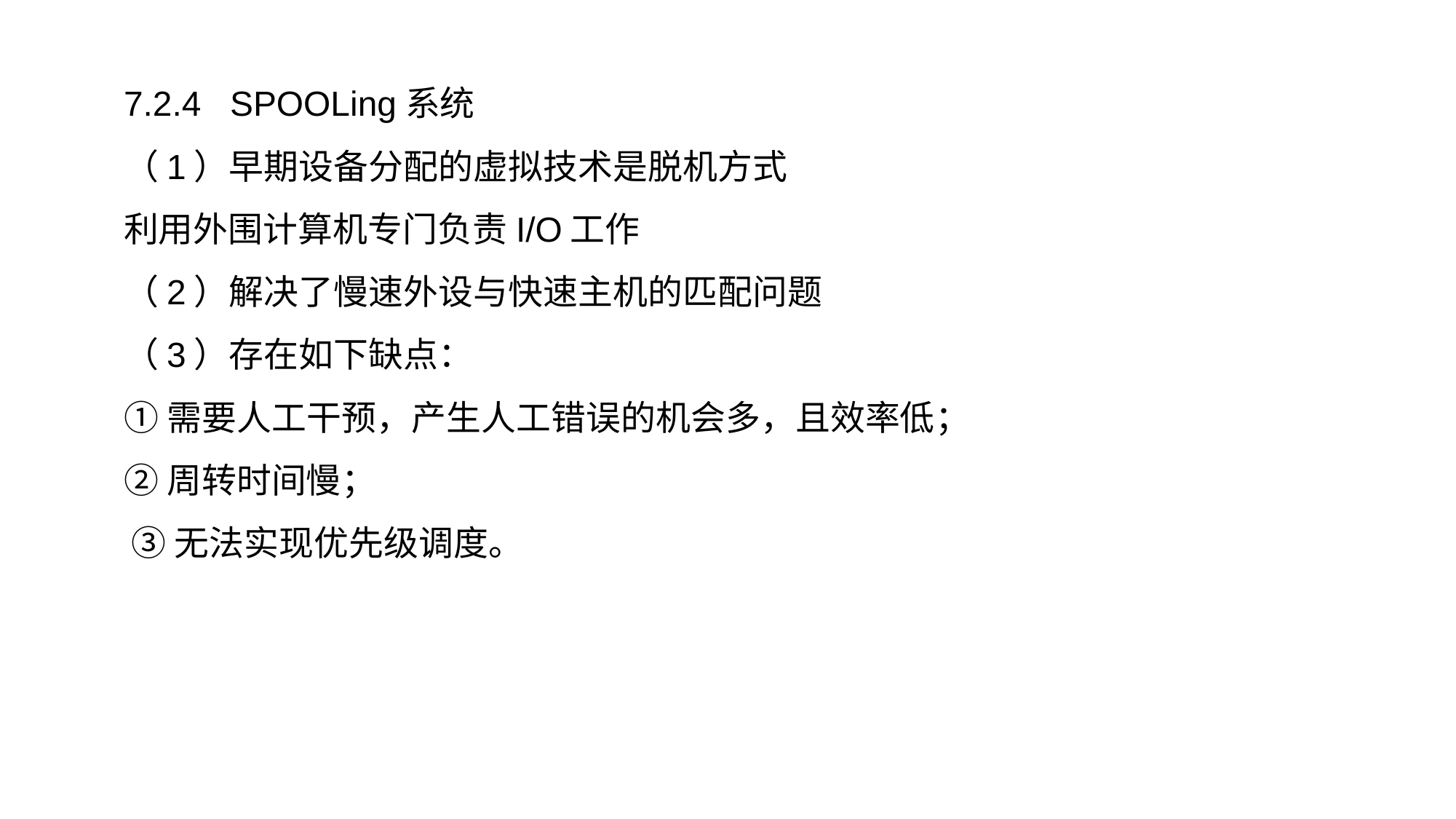

7.2.4   SPOOLing系统
（1）早期设备分配的虚拟技术是脱机方式
利用外围计算机专门负责I/O工作
（2）解决了慢速外设与快速主机的匹配问题
（3）存在如下缺点：
①需要人工干预，产生人工错误的机会多，且效率低；
②周转时间慢；
 ③无法实现优先级调度。